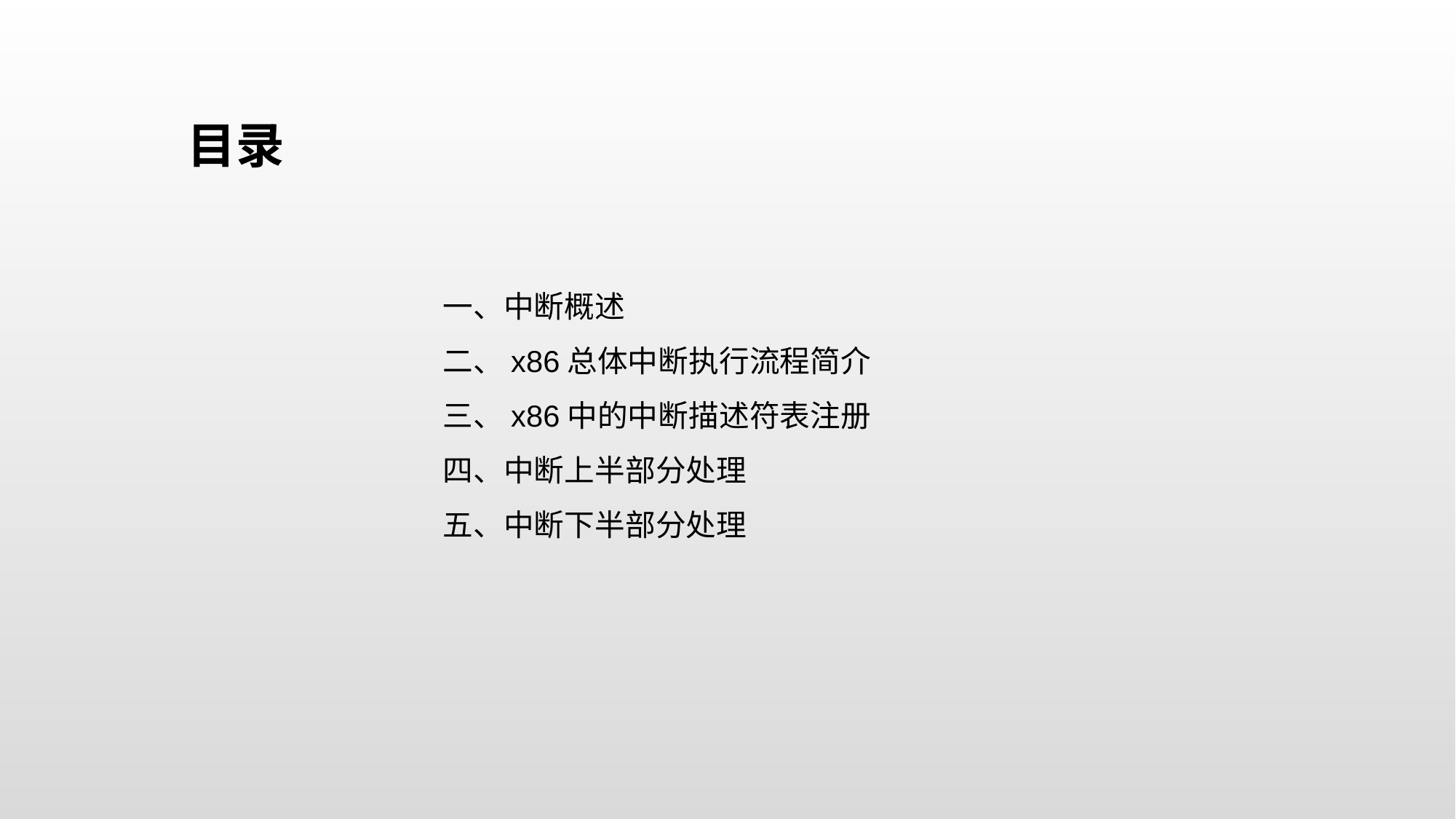

目录

一、中断概述
二、x86总体中断执行流程简介
三、x86中的中断描述符表注册
四、中断上半部分处理
五、中断下半部分处理